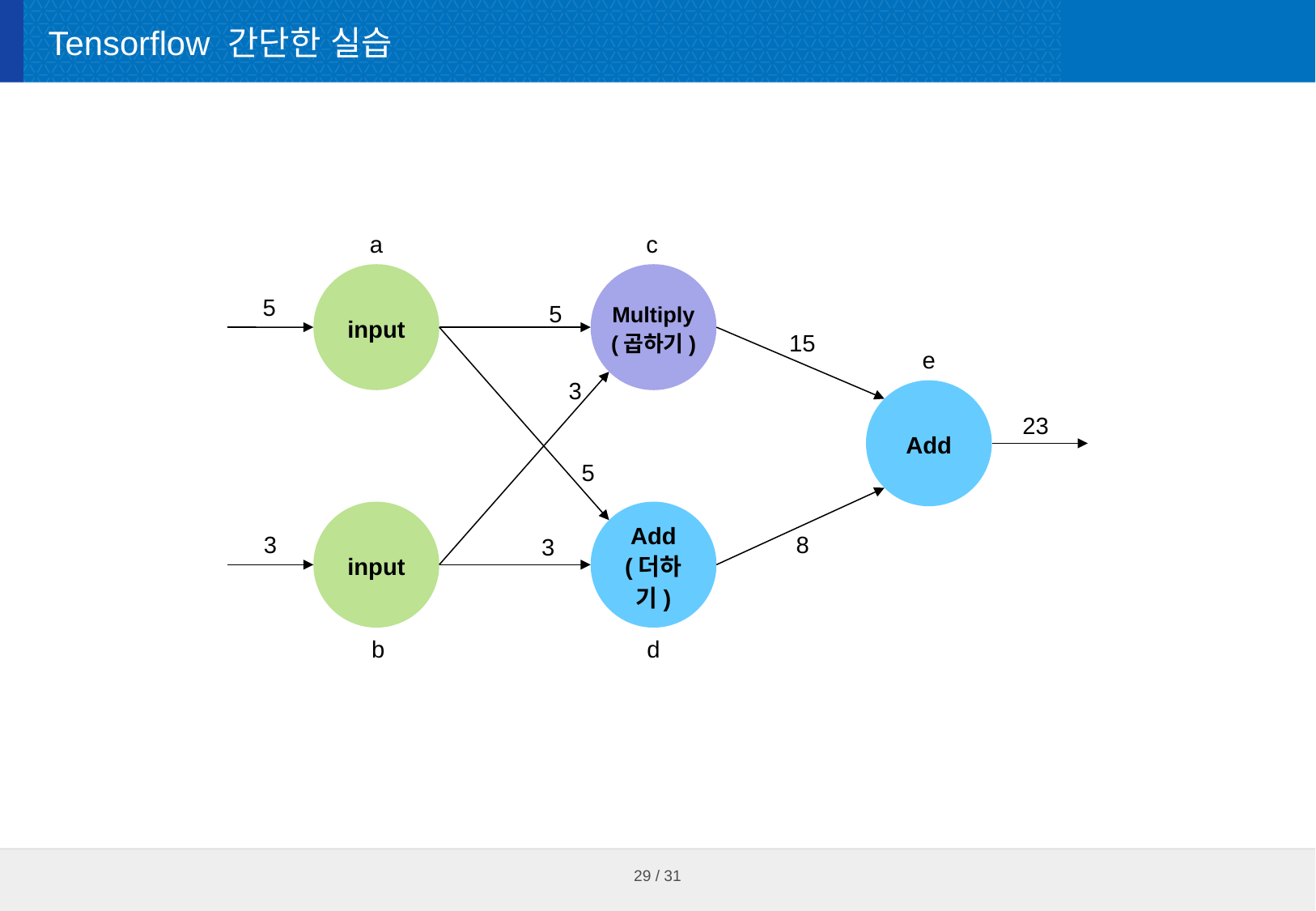

# Tensorflow 간단한 실습
a
c
input
Multiply
(곱하기)
5
5
3
5
3
15
8
e
Add
23
input
Add
(더하기)
3
d
b